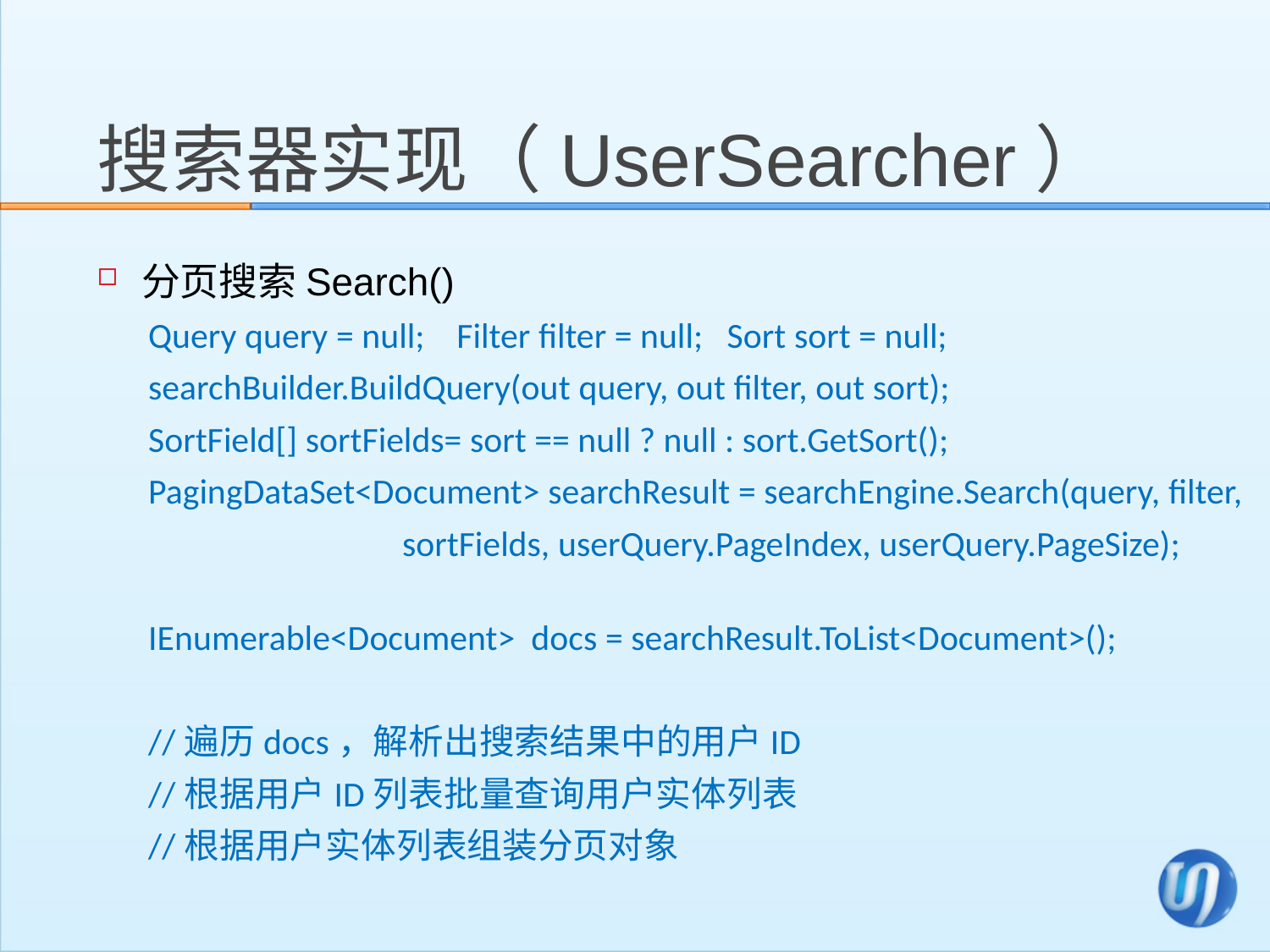

# 搜索器实现（UserSearcher）
分页搜索Search()
Query query = null;    Filter filter = null;   Sort sort = null;
searchBuilder.BuildQuery(out query, out filter, out sort);
SortField[] sortFields= sort == null ? null : sort.GetSort();
PagingDataSet<Document> searchResult = searchEngine.Search(query, filter,
		sortFields, userQuery.PageIndex, userQuery.PageSize);
IEnumerable<Document>  docs = searchResult.ToList<Document>();

//遍历docs，解析出搜索结果中的用户ID
//根据用户ID列表批量查询用户实体列表
//根据用户实体列表组装分页对象